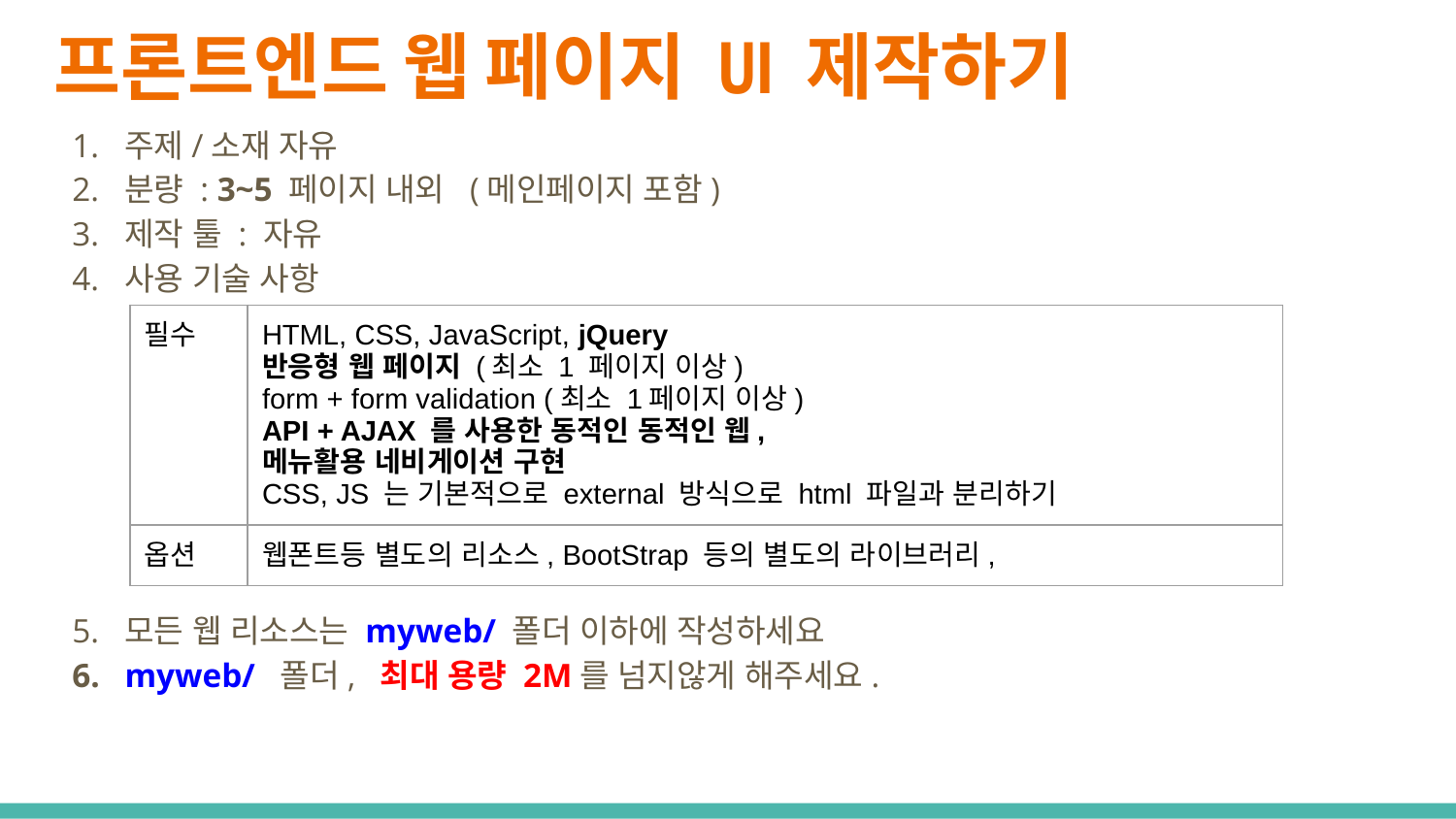

# 프론트엔드 웹 페이지 UI 제작하기
주제/소재 자유
분량 : 3~5 페이지 내외  (메인페이지 포함)
제작 툴 : 자유
사용 기술 사항

모든 웹 리소스는 myweb/ 폴더 이하에 작성하세요
myweb/  폴더,  최대 용량 2M를 넘지않게 해주세요.
| 필수 | HTML, CSS, JavaScript, jQuery 반응형 웹 페이지 (최소 1 페이지 이상) form + form validation (최소 1페이지 이상) API + AJAX 를 사용한 동적인 동적인 웹, 메뉴활용 네비게이션 구현 CSS, JS 는 기본적으로 external 방식으로 html 파일과 분리하기 |
| --- | --- |
| 옵션 | 웹폰트등 별도의 리소스, BootStrap 등의 별도의 라이브러리, |